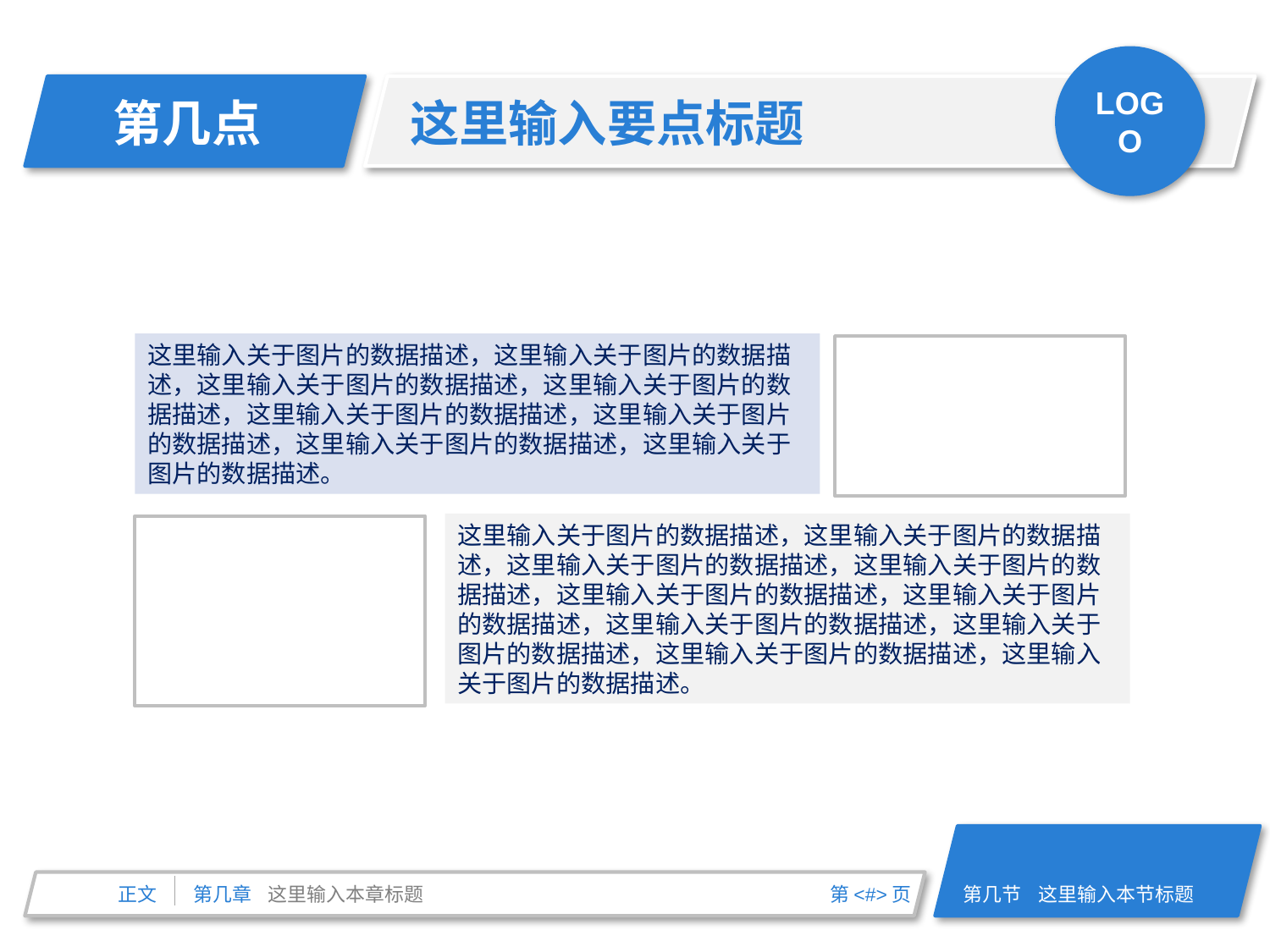

LOGO

第几点
这里输入要点标题
这里输入关于图片的数据描述，这里输入关于图片的数据描述，这里输入关于图片的数据描述，这里输入关于图片的数据描述，这里输入关于图片的数据描述，这里输入关于图片的数据描述，这里输入关于图片的数据描述，这里输入关于图片的数据描述。
这里输入关于图片的数据描述，这里输入关于图片的数据描述，这里输入关于图片的数据描述，这里输入关于图片的数据描述，这里输入关于图片的数据描述，这里输入关于图片的数据描述，这里输入关于图片的数据描述，这里输入关于图片的数据描述，这里输入关于图片的数据描述，这里输入关于图片的数据描述。

正文
第几章
这里输入本章标题
第<#>页
第几节
这里输入本节标题